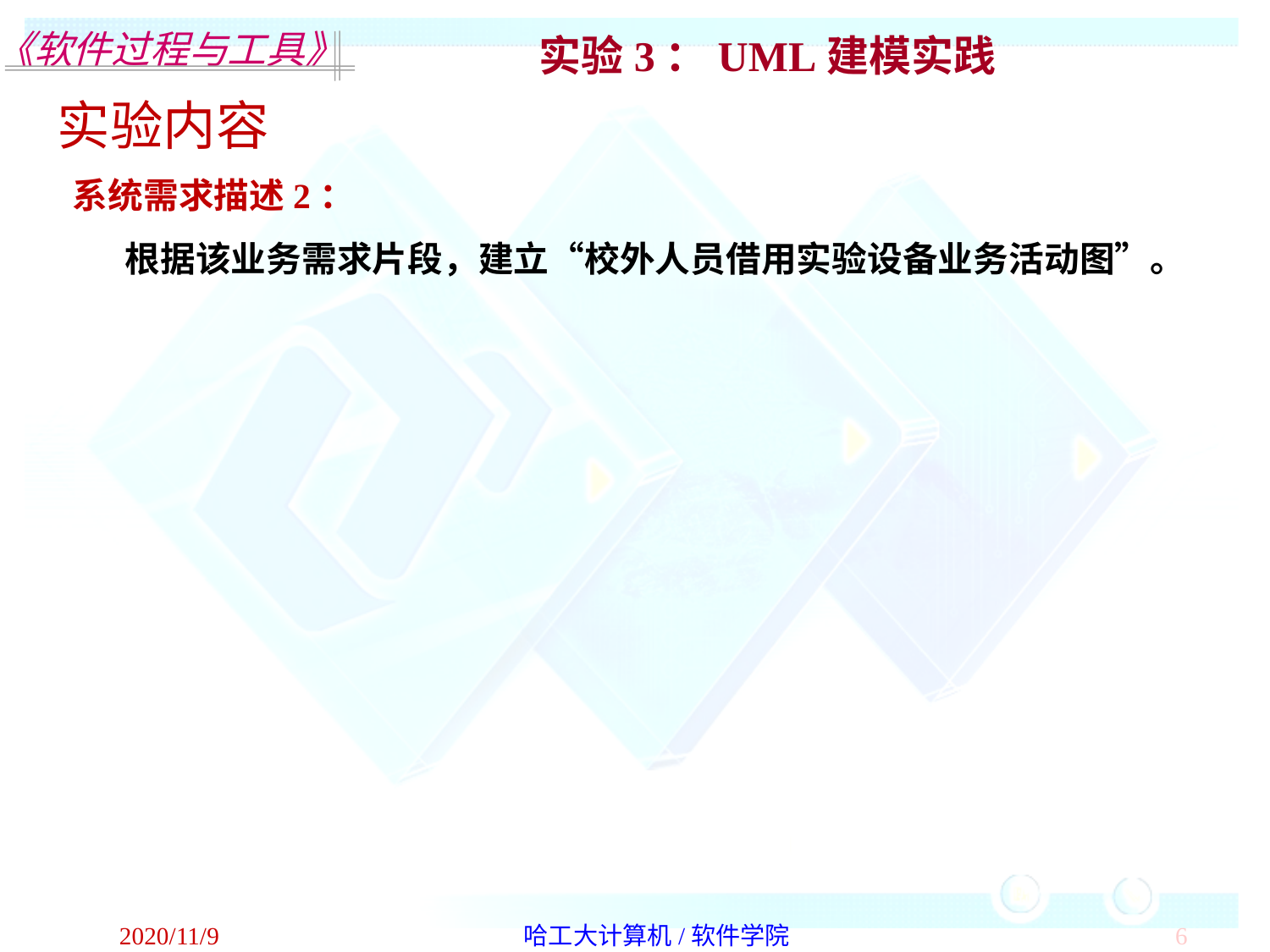

实验3：UML建模实践
实验内容
系统需求描述2：
根据该业务需求片段，建立“校外人员借用实验设备业务活动图”。